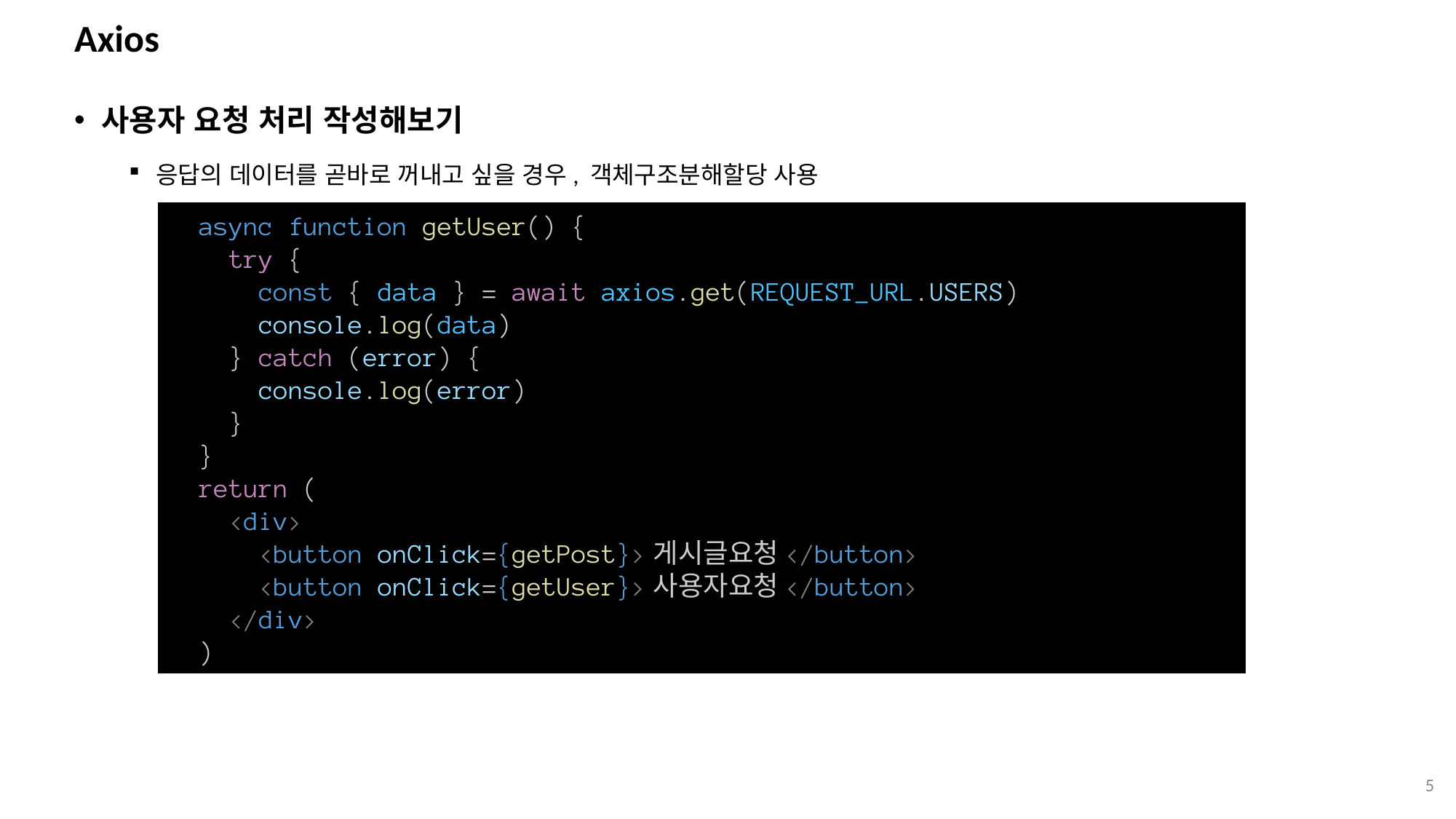

# Axios
사용자 요청 처리 작성해보기
응답의 데이터를 곧바로 꺼내고 싶을 경우, 객체구조분해할당 사용

  async function getUser() {
    try {
      const { data } = await axios.get(REQUEST_URL.USERS)
      console.log(data)
    } catch (error) {
      console.log(error)
    }
  }
  return (
    <div>
      <button onClick={getPost}>게시글요청</button>
      <button onClick={getUser}>사용자요청</button>
    </div>
  )
5